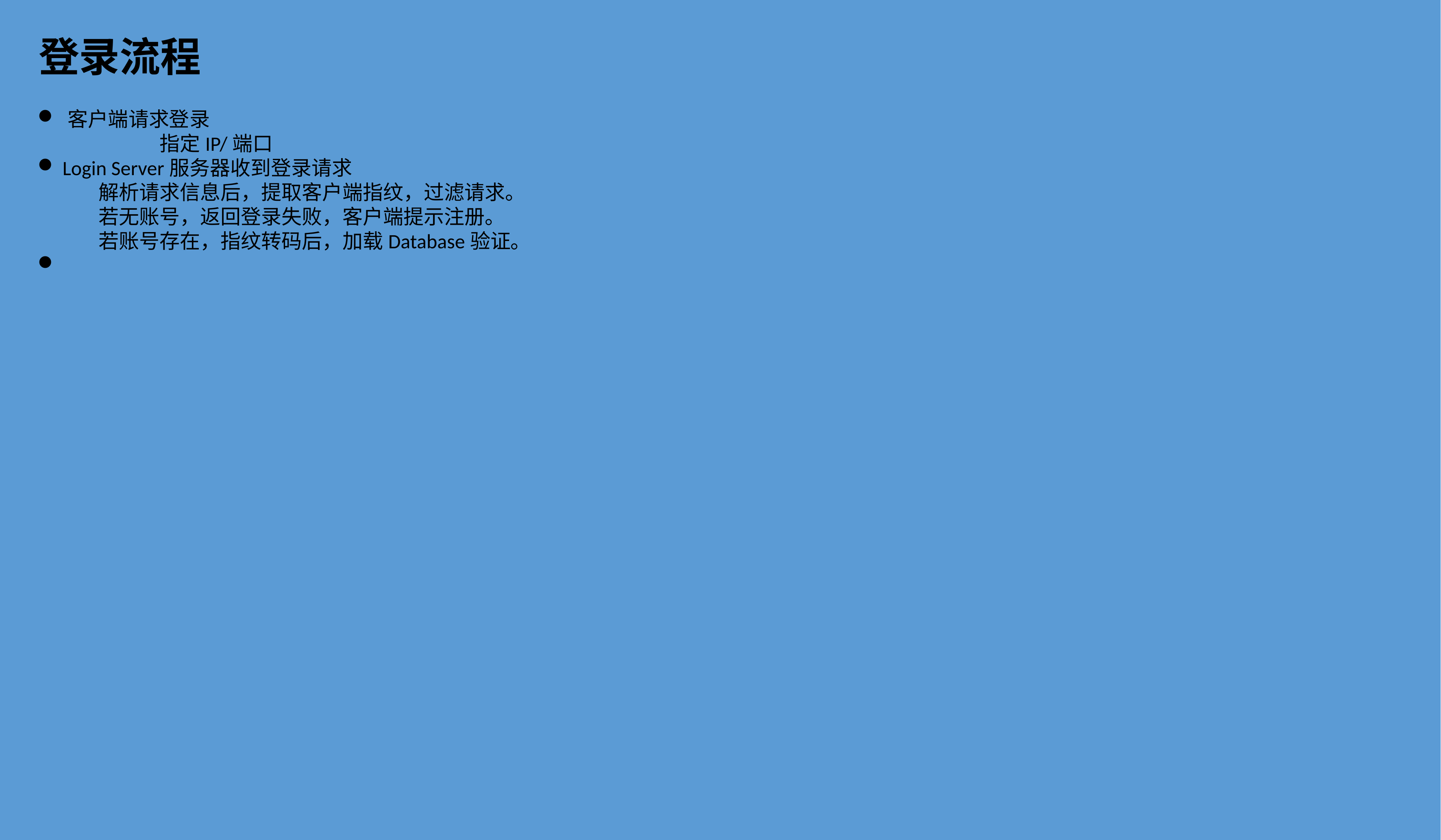

登录流程
 客户端请求登录
		指定IP/端口
 Login Server服务器收到登录请求
解析请求信息后，提取客户端指纹，过滤请求。
若无账号，返回登录失败，客户端提示注册。
若账号存在，指纹转码后，加载Database验证。